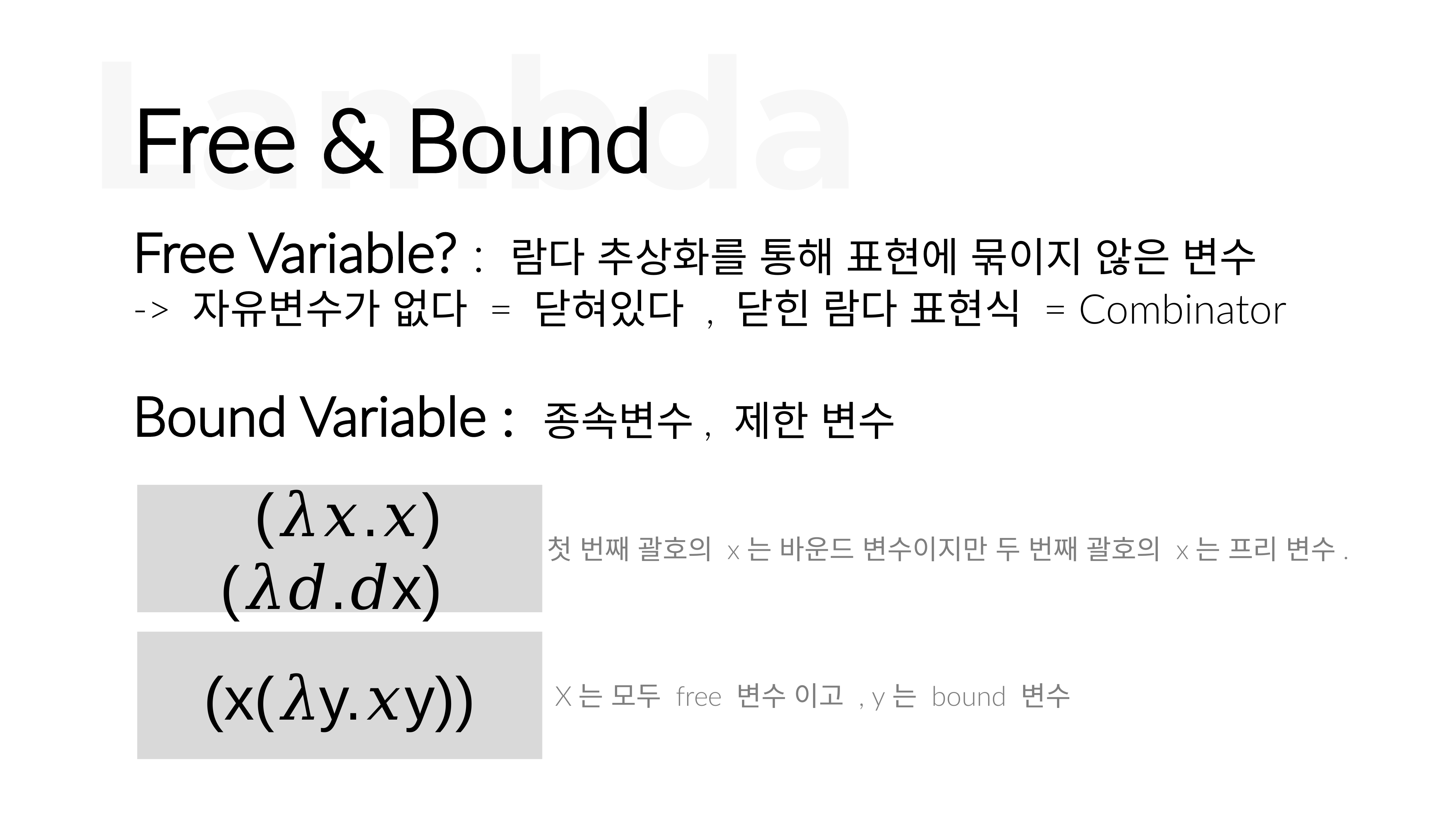

Lambda
Free & Bound
Free Variable? : 람다 추상화를 통해 표현에 묶이지 않은 변수
-> 자유변수가 없다 = 닫혀있다 , 닫힌 람다 표현식 = Combinator

Bound Variable : 종속변수, 제한 변수

 (𝜆𝑥.𝑥)(𝜆𝑑.𝑑x)
첫 번째 괄호의 x는 바운드 변수이지만 두 번째 괄호의 x는 프리 변수.
  (x(𝜆y.𝑥y))
X는 모두 free 변수 이고 , y는 bound 변수